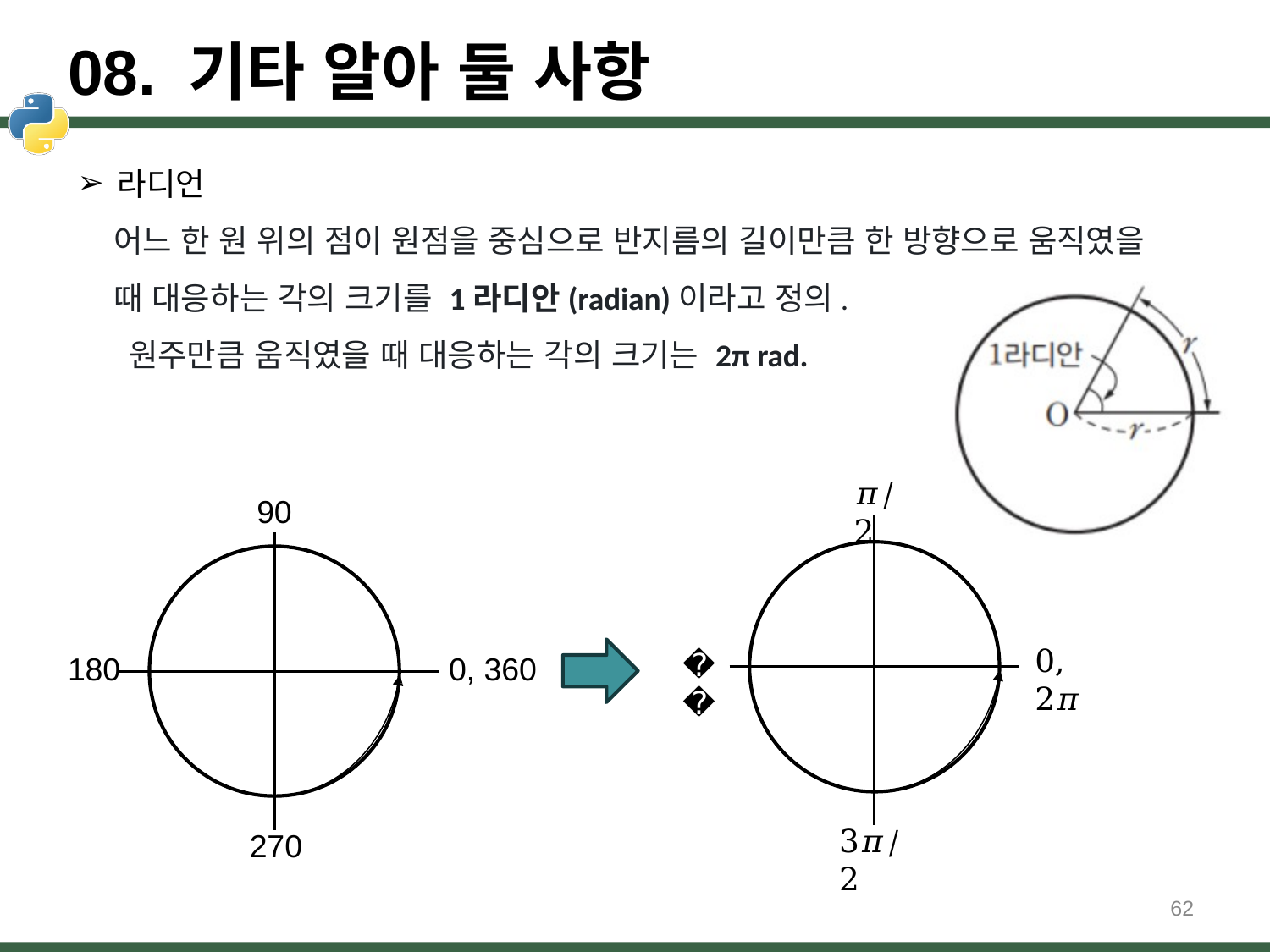

# 08. 기타 알아 둘 사항

라디언
어느 한 원 위의 점이 원점을 중심으로 반지름의 길이만큼 한 방향으로 움직였을
때 대응하는 각의 크기를 1라디안(radian)이라고 정의.  원주만큼 움직였을 때 대응하는 각의 크기는 2π rad.

𝜋/2
90

0, 2𝜋

𝜋
180
0, 360

3𝜋/2
270
62